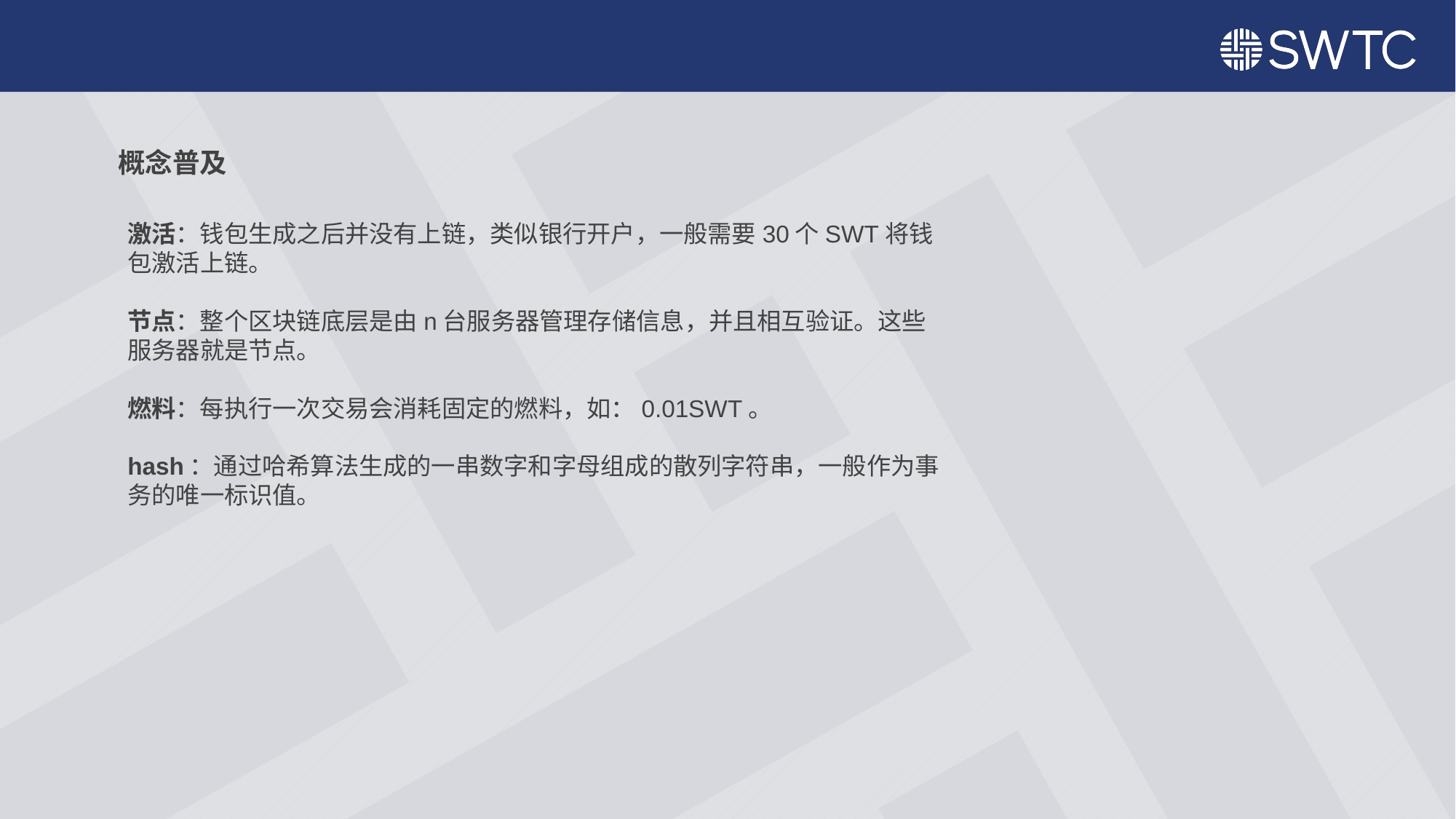

概念普及

激活：钱包生成之后并没有上链，类似银行开户，一般需要30个SWT将钱包激活上链。

节点：整个区块链底层是由n台服务器管理存储信息，并且相互验证。这些服务器就是节点。

燃料：每执行一次交易会消耗固定的燃料，如：0.01SWT。

hash：通过哈希算法生成的一串数字和字母组成的散列字符串，一般作为事务的唯一标识值。